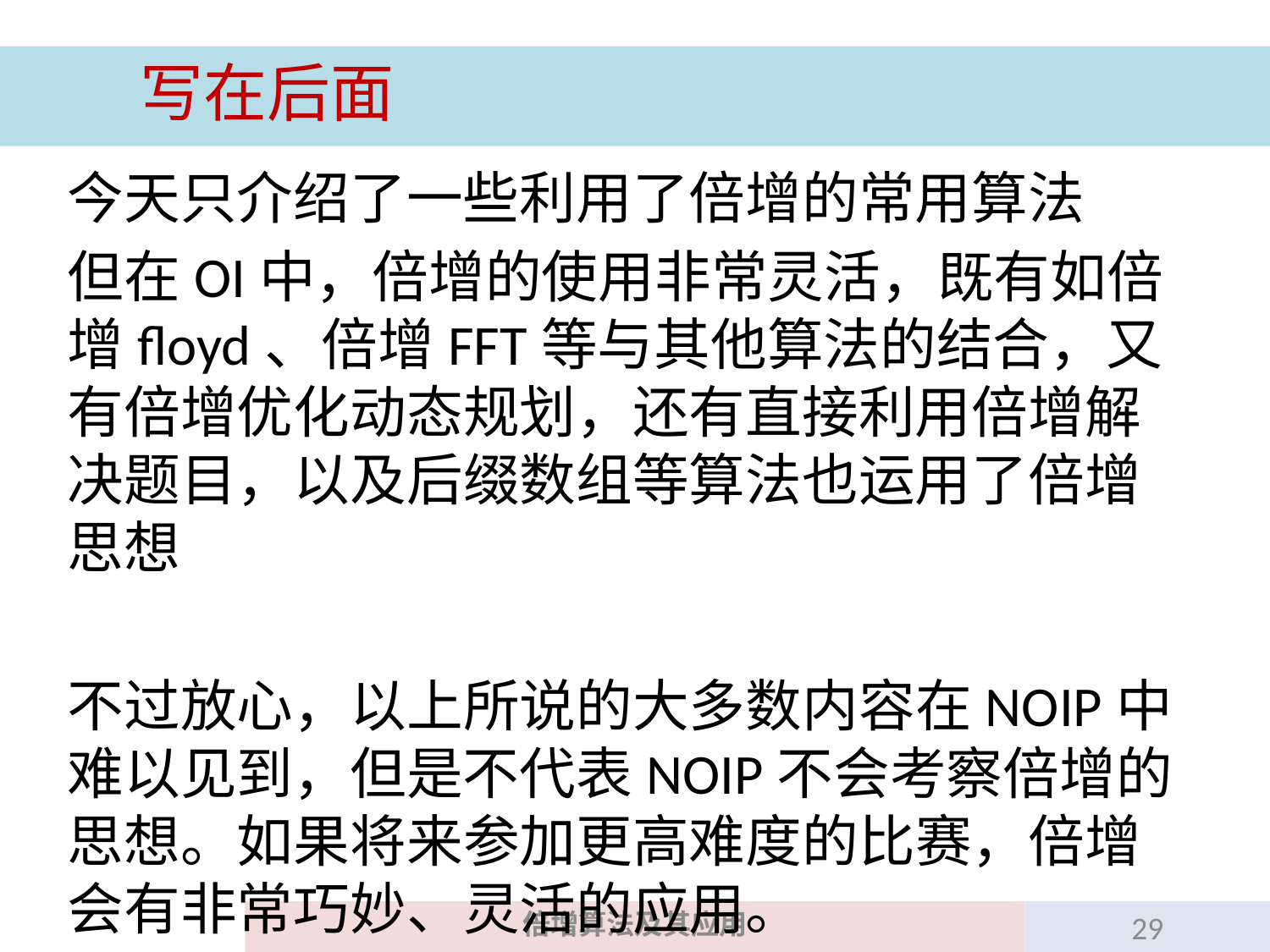

#
	写在后面
今天只介绍了一些利用了倍增的常用算法
但在OI中，倍增的使用非常灵活，既有如倍增floyd、倍增FFT等与其他算法的结合，又有倍增优化动态规划，还有直接利用倍增解决题目，以及后缀数组等算法也运用了倍增思想

不过放心，以上所说的大多数内容在NOIP中难以见到，但是不代表NOIP不会考察倍增的思想。如果将来参加更高难度的比赛，倍增会有非常巧妙、灵活的应用。
倍增算法及其应用
29